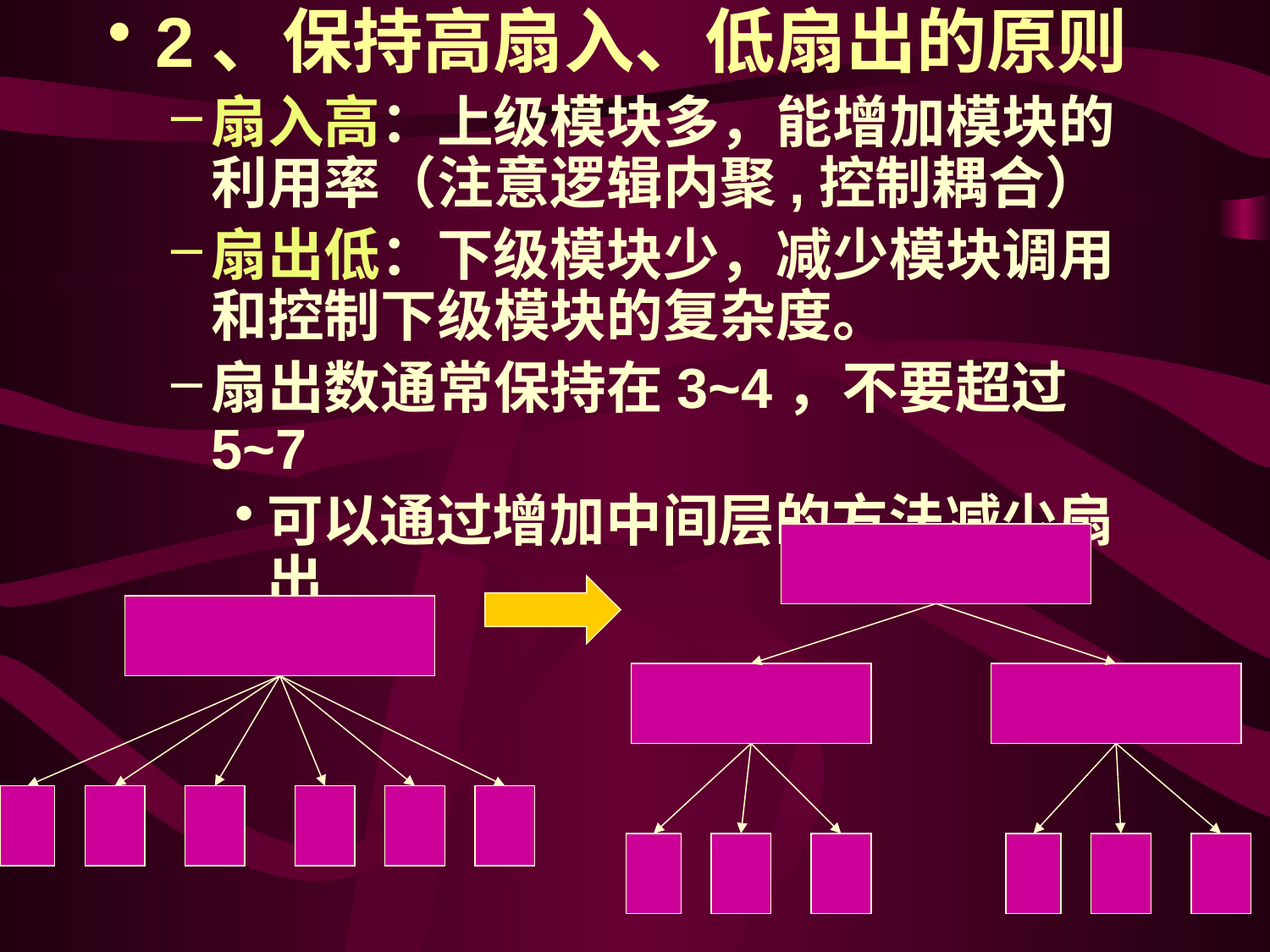

2、保持高扇入、低扇出的原则
扇入高：上级模块多，能增加模块的利用率（注意逻辑内聚,控制耦合）
扇出低：下级模块少，减少模块调用和控制下级模块的复杂度。
扇出数通常保持在3~4，不要超过5~7
可以通过增加中间层的方法减少扇出

116